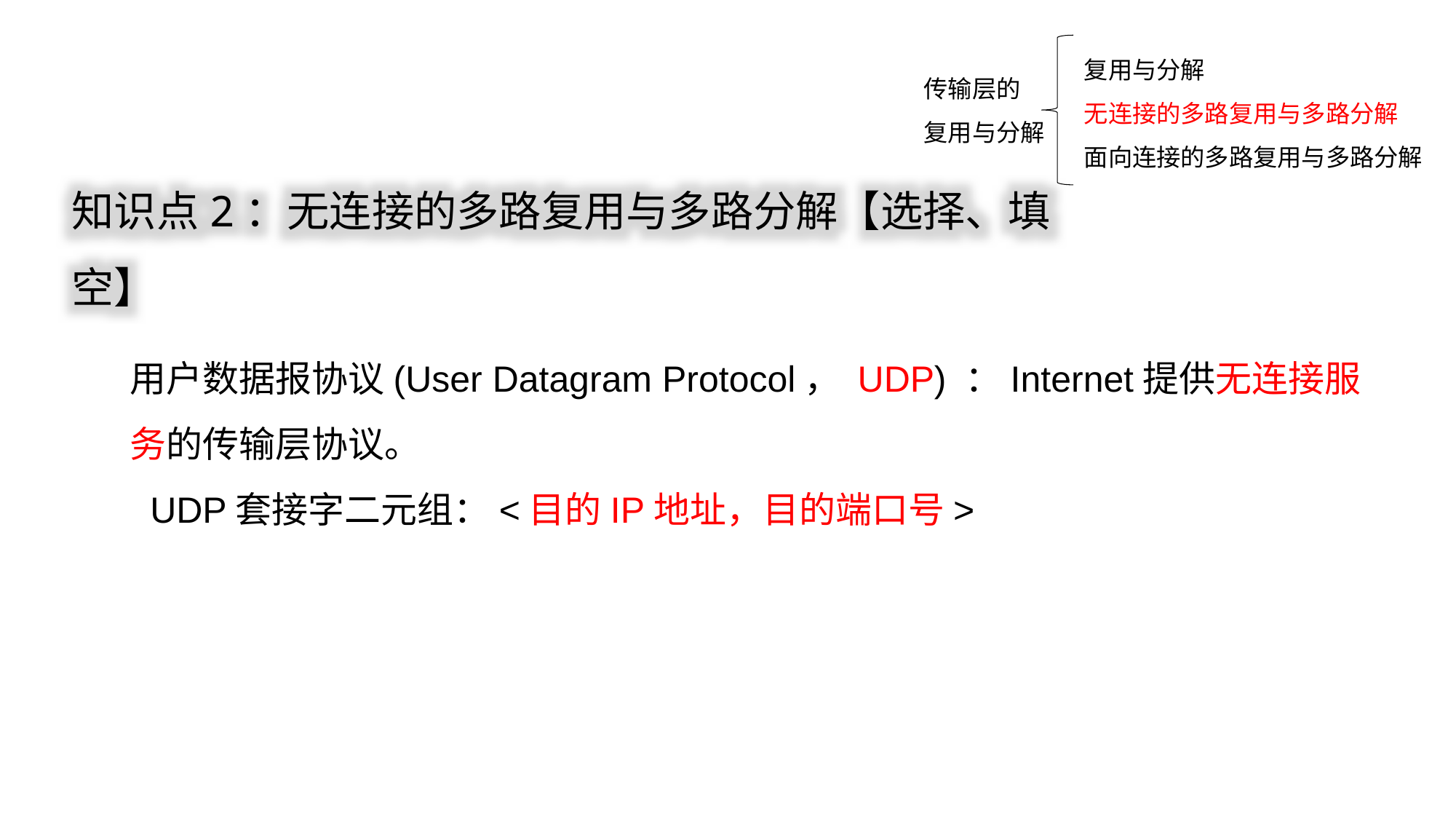

复用与分解
无连接的多路复用与多路分解
面向连接的多路复用与多路分解
传输层的
复用与分解
知识点2：无连接的多路复用与多路分解【选择、填空】
用户数据报协议(User Datagram Protocol， UDP) ：Internet提供无连接服务的传输层协议。
  UDP套接字二元组：<目的IP地址，目的端口号>